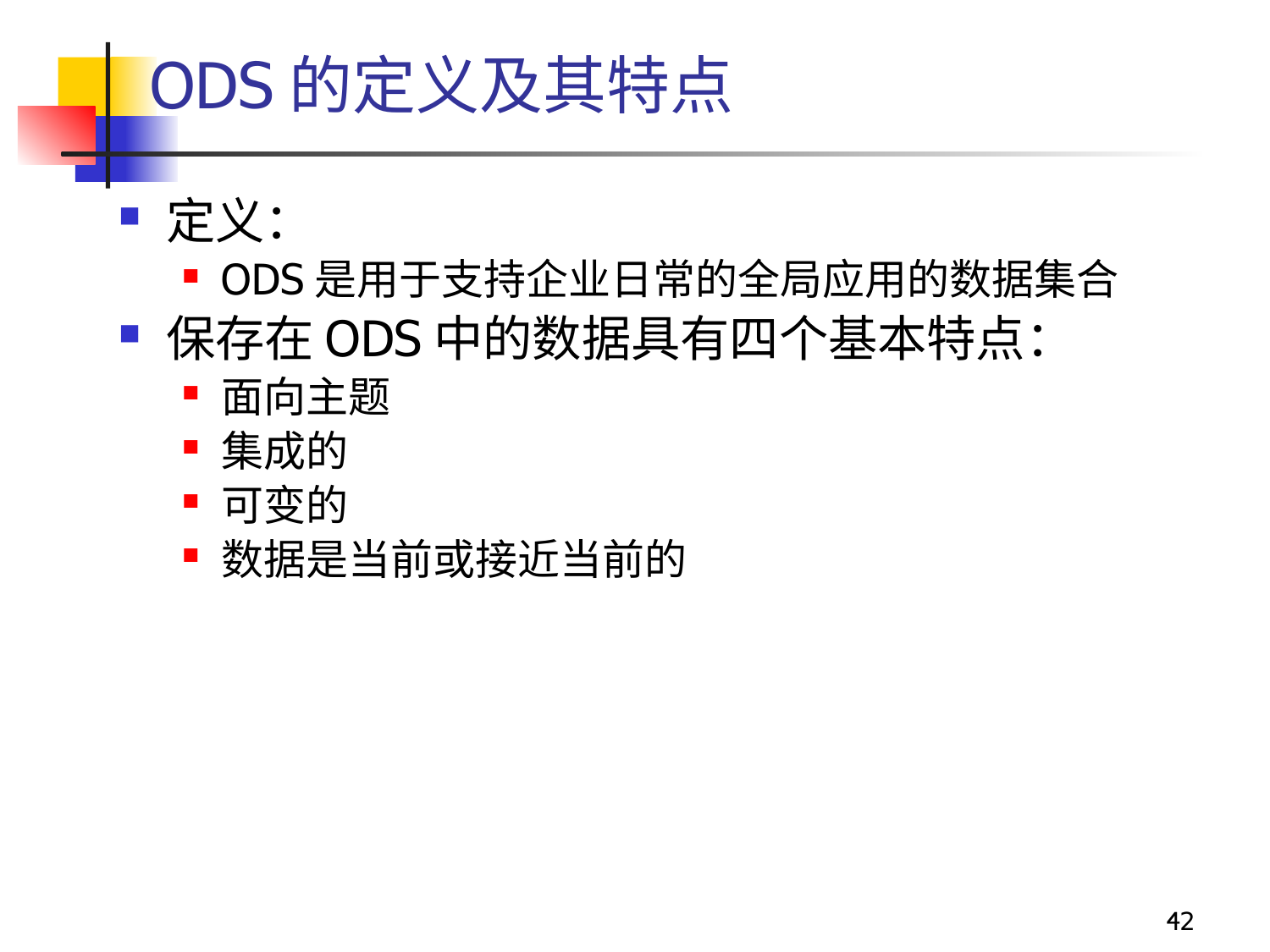

# ODS的定义及其特点
定义：
ODS是用于支持企业日常的全局应用的数据集合
保存在ODS中的数据具有四个基本特点：
面向主题
集成的
可变的
数据是当前或接近当前的
42